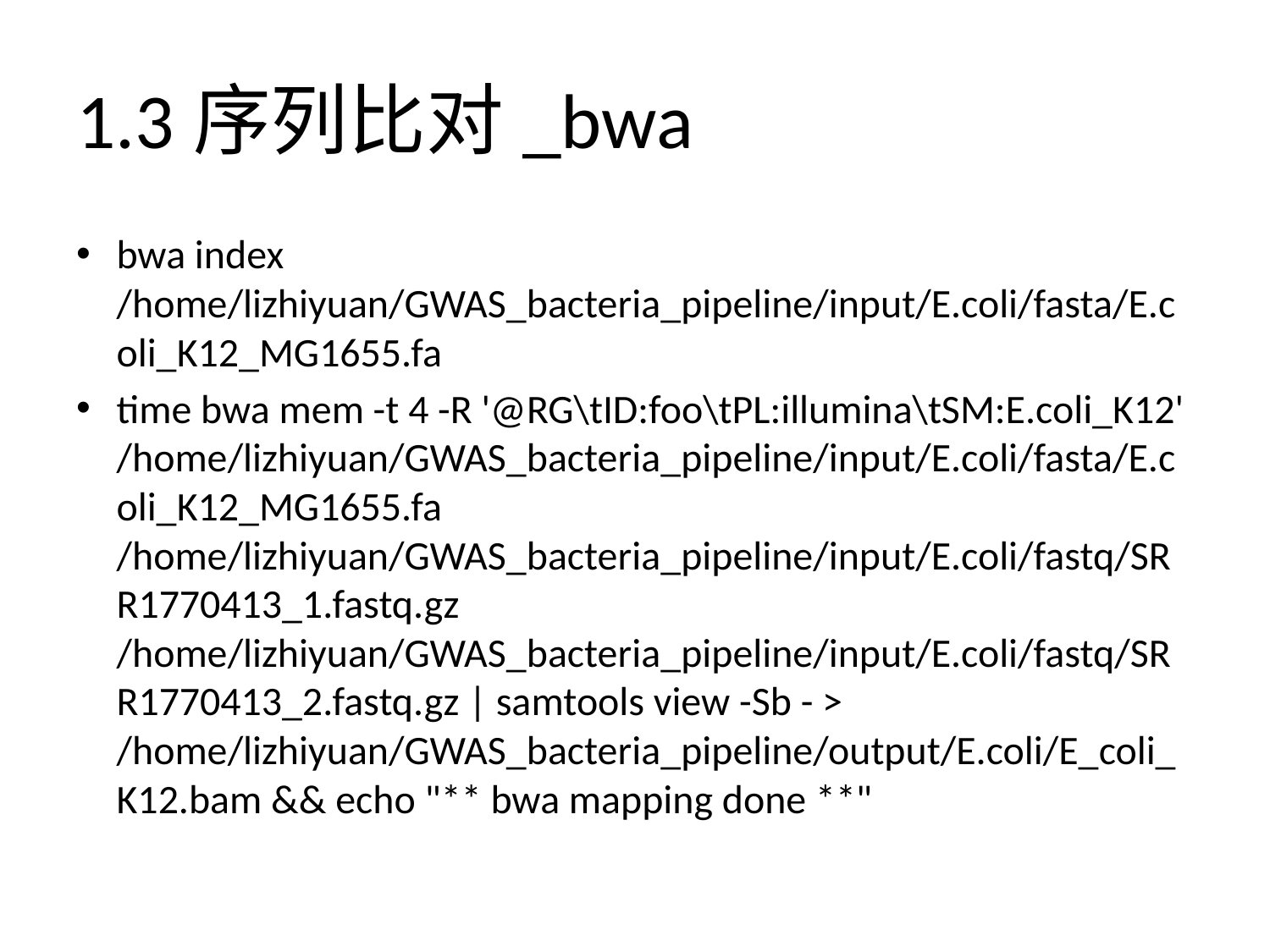

# 1.3序列比对_bwa
bwa index /home/lizhiyuan/GWAS_bacteria_pipeline/input/E.coli/fasta/E.coli_K12_MG1655.fa
time bwa mem -t 4 -R '@RG\tID:foo\tPL:illumina\tSM:E.coli_K12' /home/lizhiyuan/GWAS_bacteria_pipeline/input/E.coli/fasta/E.coli_K12_MG1655.fa /home/lizhiyuan/GWAS_bacteria_pipeline/input/E.coli/fastq/SRR1770413_1.fastq.gz /home/lizhiyuan/GWAS_bacteria_pipeline/input/E.coli/fastq/SRR1770413_2.fastq.gz | samtools view -Sb - > /home/lizhiyuan/GWAS_bacteria_pipeline/output/E.coli/E_coli_K12.bam && echo "** bwa mapping done **"